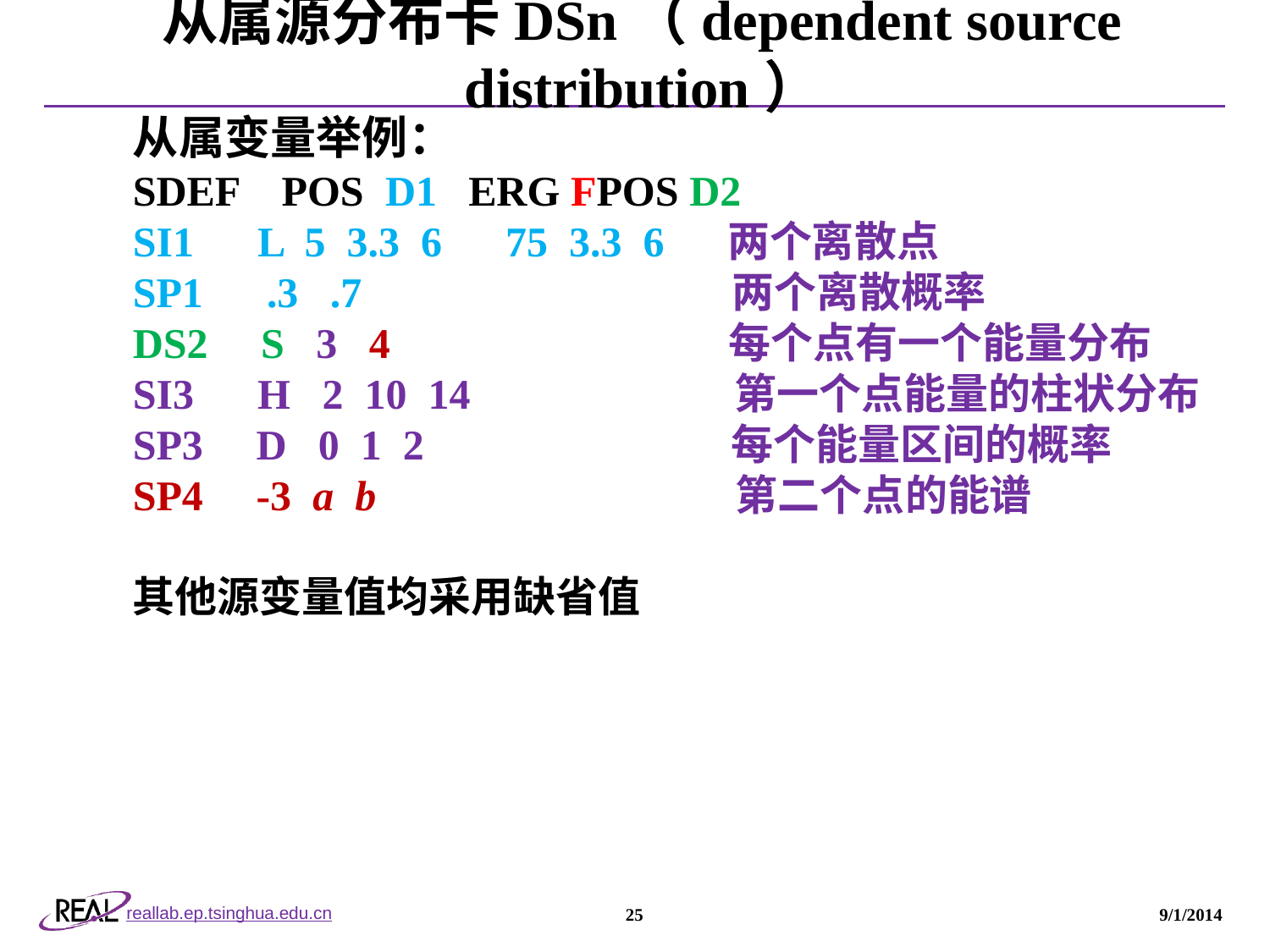

# 从属源分布卡DSn（dependent source distribution）
从属变量举例：
SDEF    POS  D1   ERG FPOS D2
SI1      L  5  3.3  6      75  3.3  6     两个离散点
SP1      .3   .7                                  两个离散概率
DS2     S   3   4                               每个点有一个能量分布
SI3      H   2  10  14                        第一个点能量的柱状分布
SP3     D   0  1  2                            每个能量区间的概率
SP4     -3  a  b                                 第二个点的能谱

其他源变量值均采用缺省值